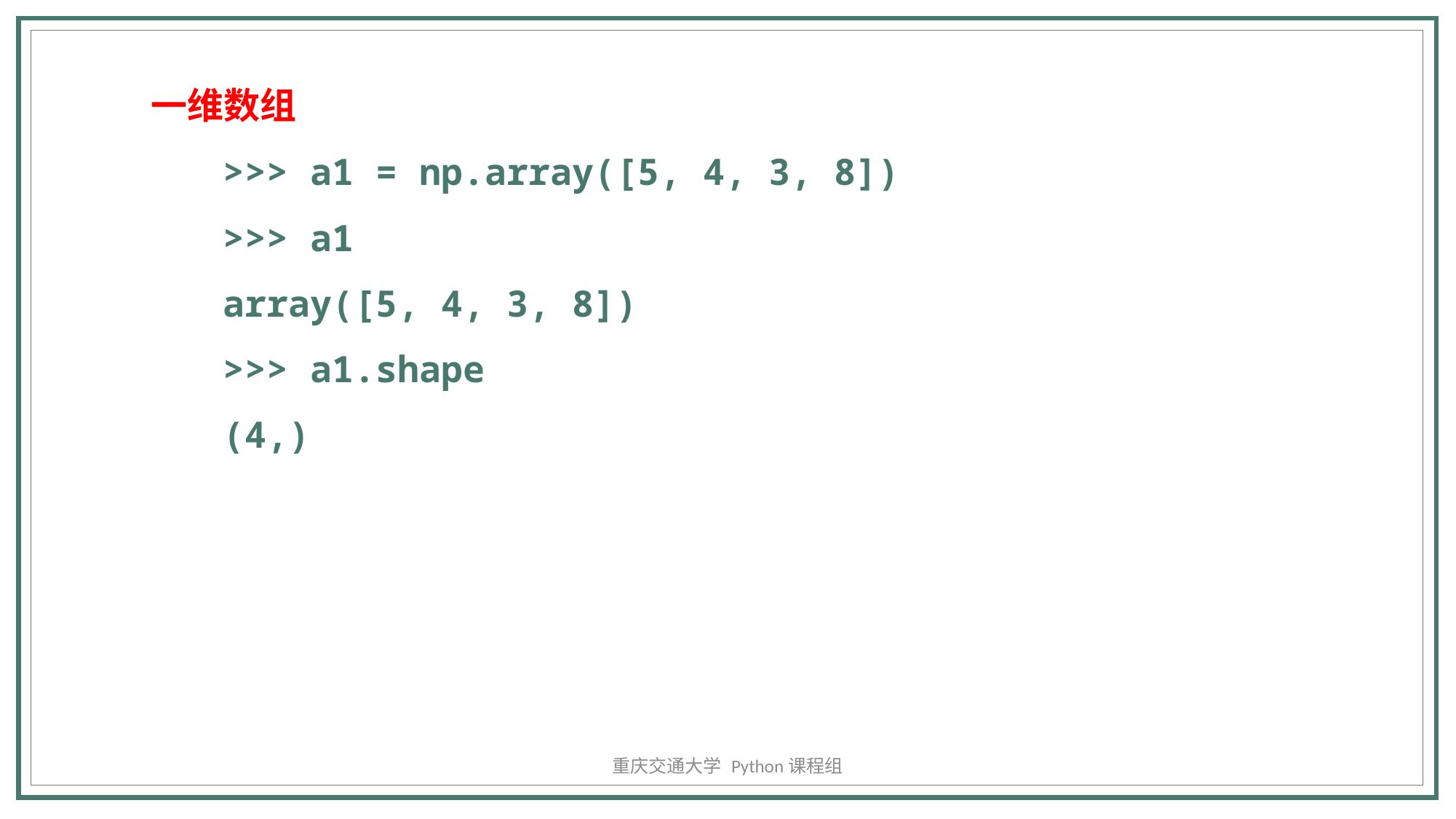

一维数组
>>> a1 = np.array([5, 4, 3, 8])
>>> a1
array([5, 4, 3, 8])
>>> a1.shape
(4,)
重庆交通大学 Python课程组